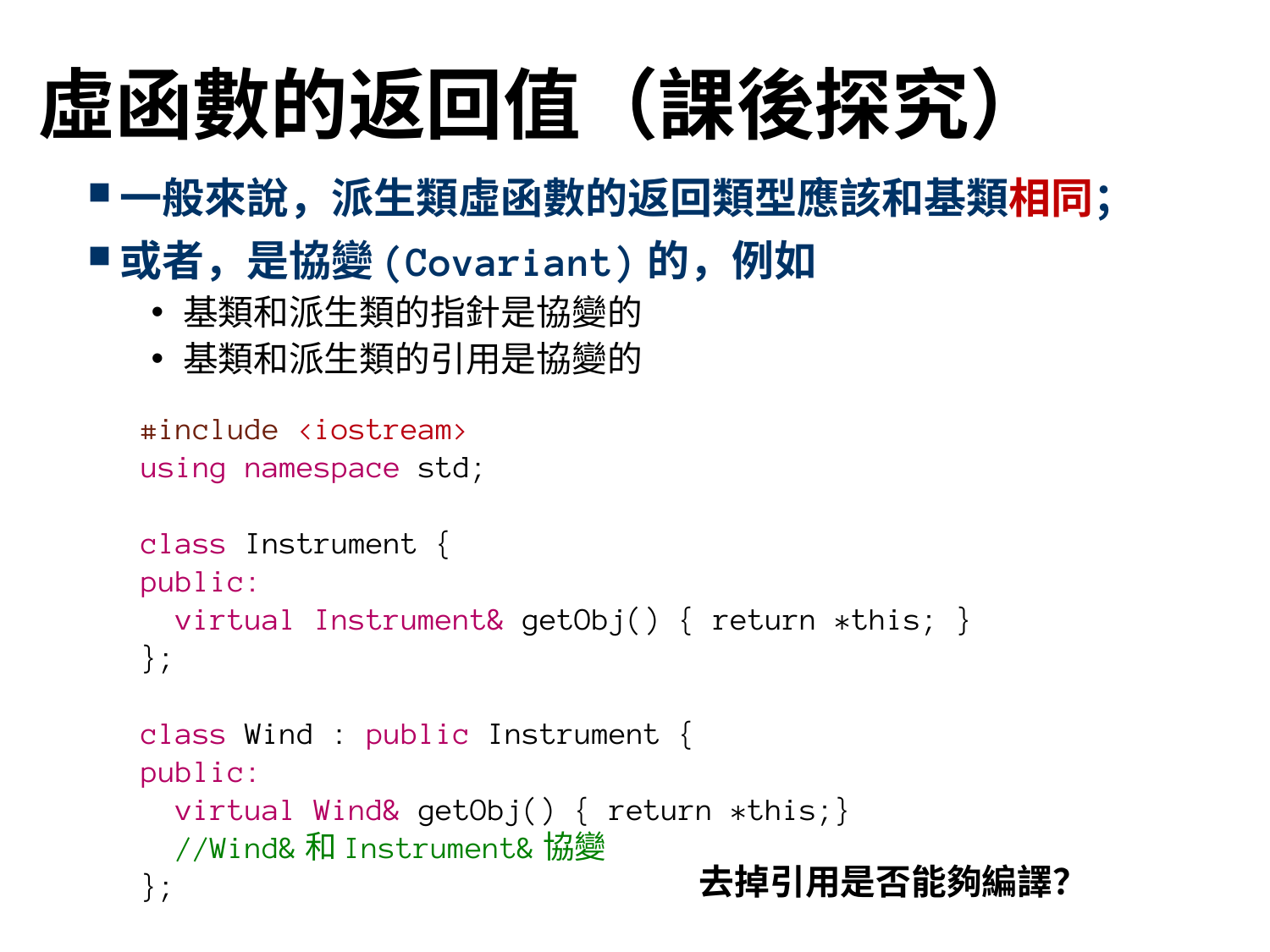

# 虛函數的返回值（課後探究）
一般來說，派生類虛函數的返回類型應該和基類相同；
或者，是協變(Covariant)的，例如
基類和派生類的指針是協變的
基類和派生類的引用是協變的

#include <iostream>
using namespace std;

class Instrument {
public:
  virtual Instrument& getObj() { return *this; }
};

class Wind : public Instrument {
public:
  virtual Wind& getObj() { return *this;}
  //Wind&和Instrument&協變
};
去掉引用是否能夠編譯？